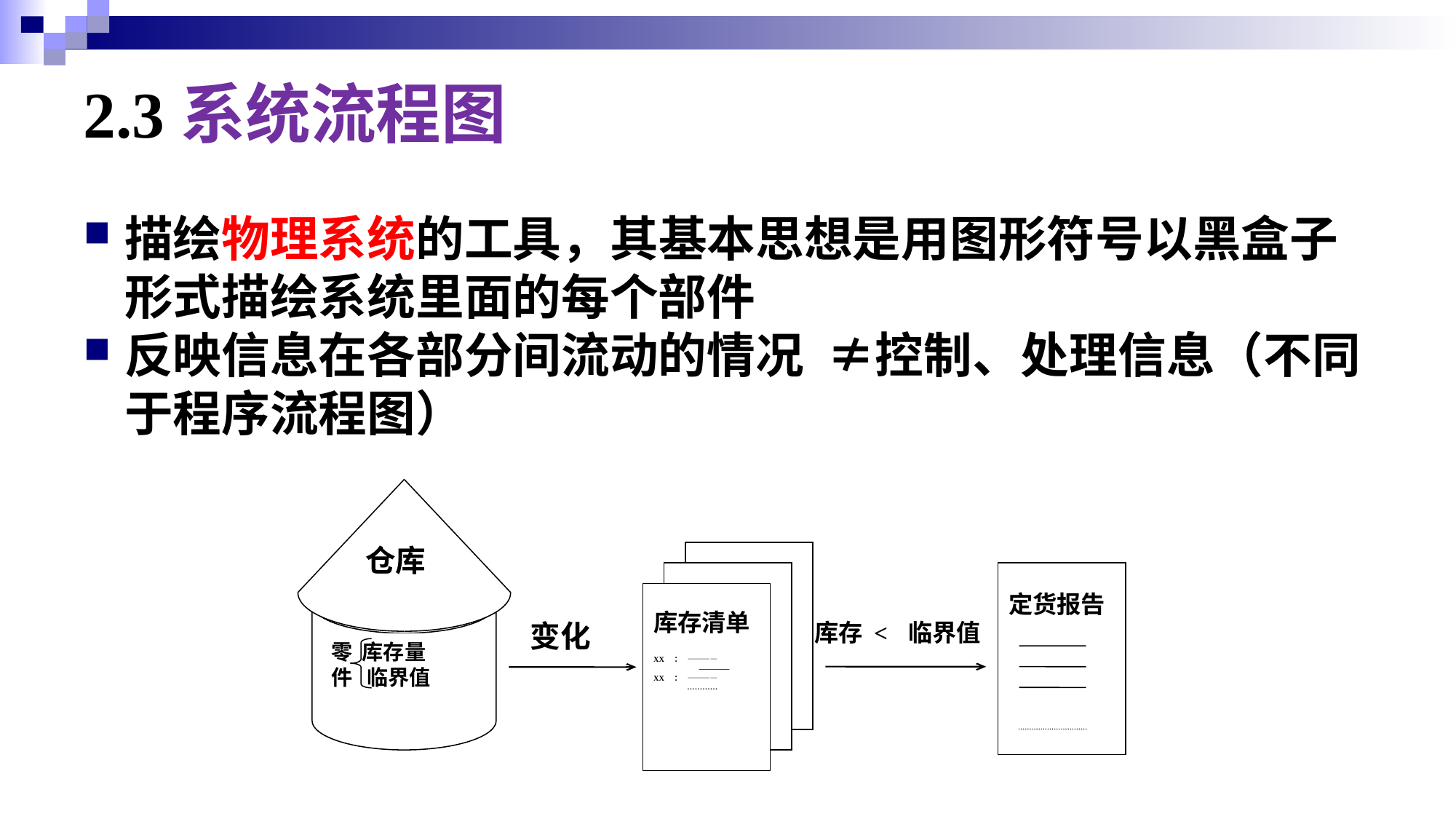

# 2.3系统流程图
描绘物理系统的工具，其基本思想是用图形符号以黑盒子形式描绘系统里面的每个部件
反映信息在各部分间流动的情况  ≠控制、处理信息（不同于程序流程图）

仓库

库存清单

XX    ：   ————
                       ————
XX    ：   ————
                 …………

定货报告

库存 < 临界值

变化

零  库存量
件   临界值